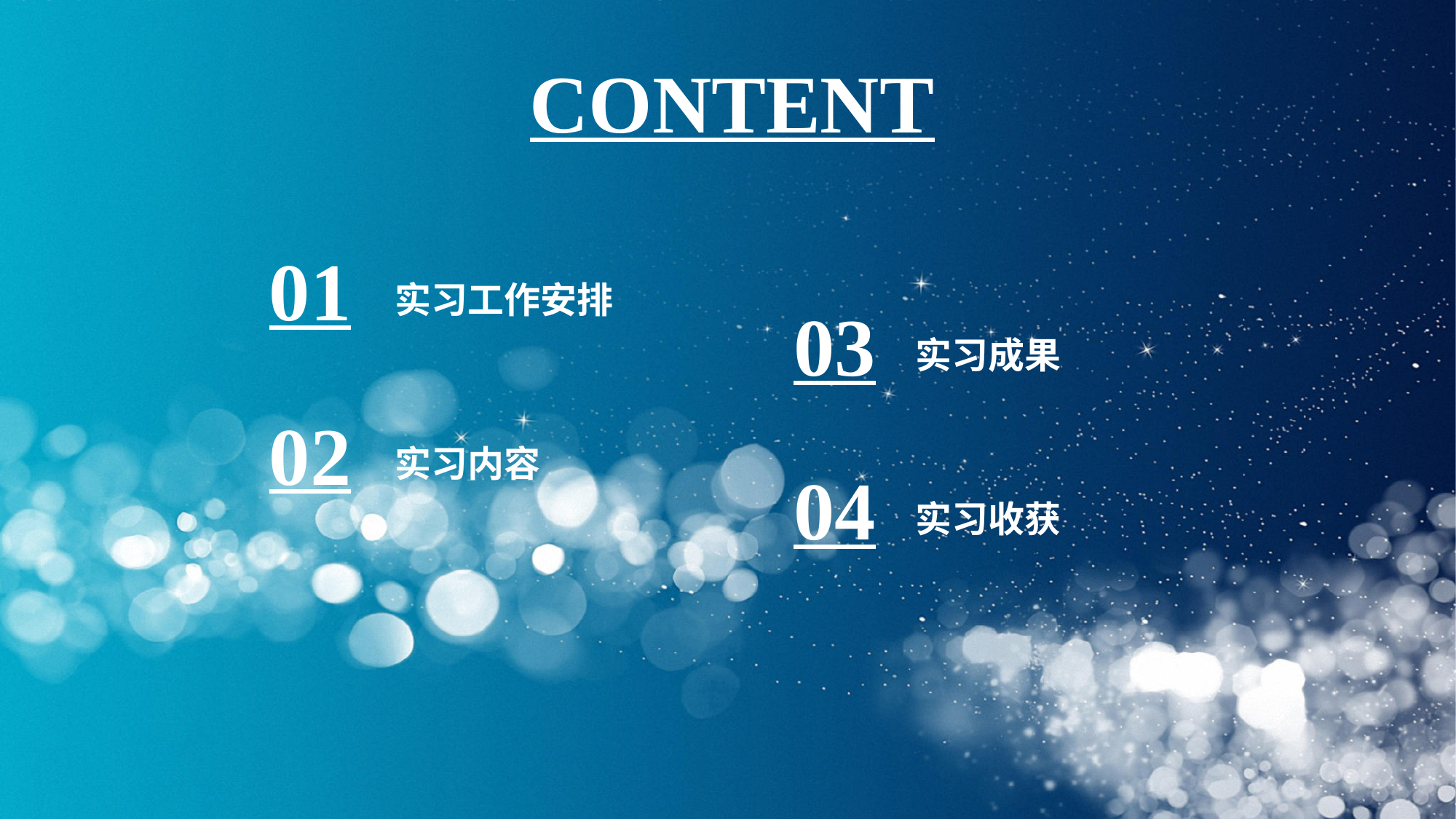

CONTENT
01
实习工作安排
03
实习成果
02
实习内容
04
实习收获